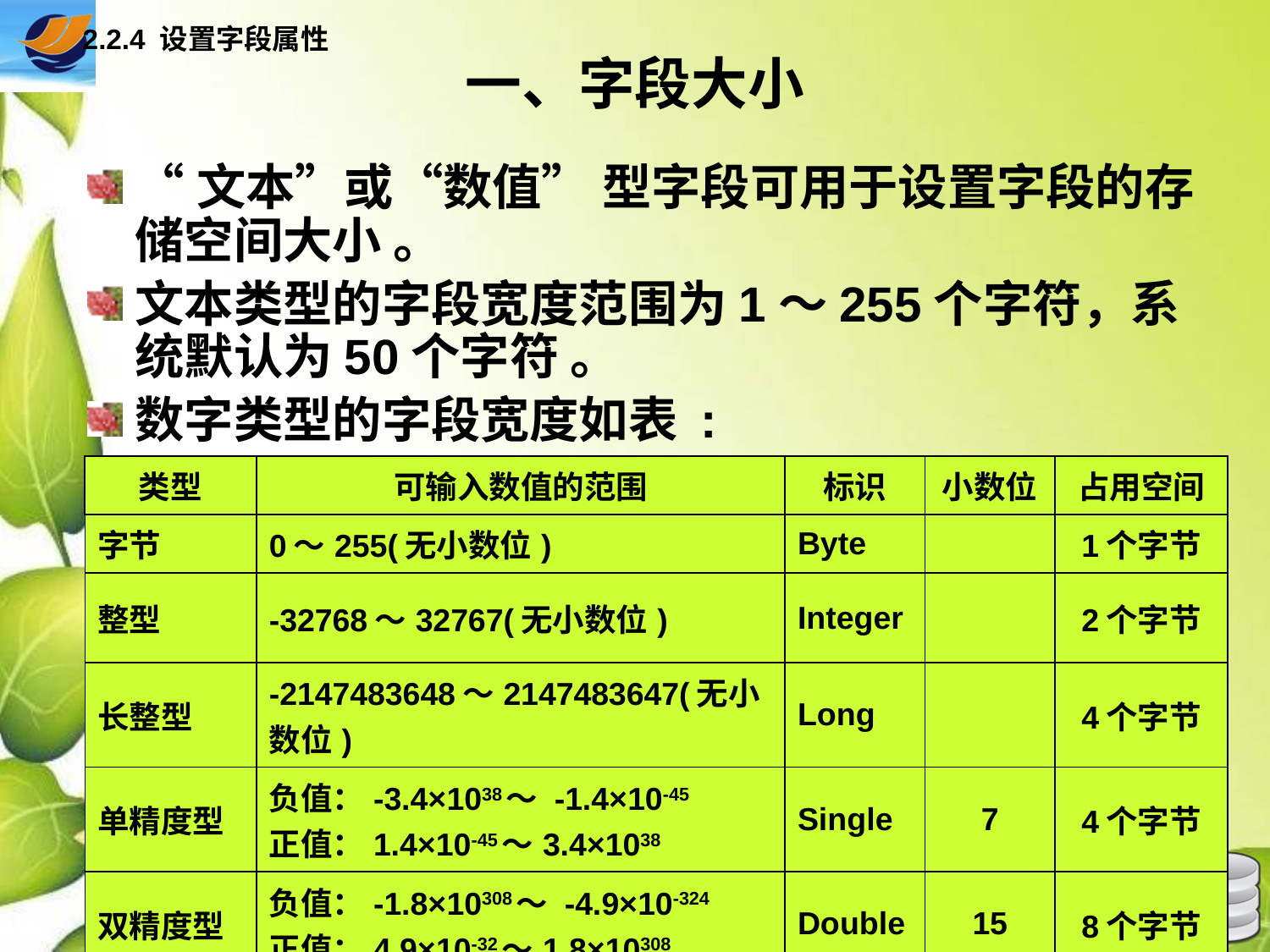

2.2.4 设置字段属性
# 一、字段大小
“文本”或“数值” 型字段可用于设置字段的存储空间大小 。
文本类型的字段宽度范围为1～255个字符，系统默认为50个字符 。
数字类型的字段宽度如表 :

| 类型 | 可输入数值的范围 | 标识 | 小数位 | 占用空间 |
| --- | --- | --- | --- | --- |
| 字节 | 0～255(无小数位) | Byte |  | 1个字节 |
| 整型 | -32768～32767(无小数位) | Integer |  | 2个字节 |
| 长整型 | -2147483648～2147483647(无小数位) | Long |  | 4个字节 |
| 单精度型 | 负值：-3.4×1038～ -1.4×10-45 正值：1.4×10-45～3.4×1038 | Single | 7 | 4个字节 |
| 双精度型 | 负值：-1.8×10308～ -4.9×10-324 正值：4.9×10-32～1.8×10308 | Double | 15 | 8个字节 |